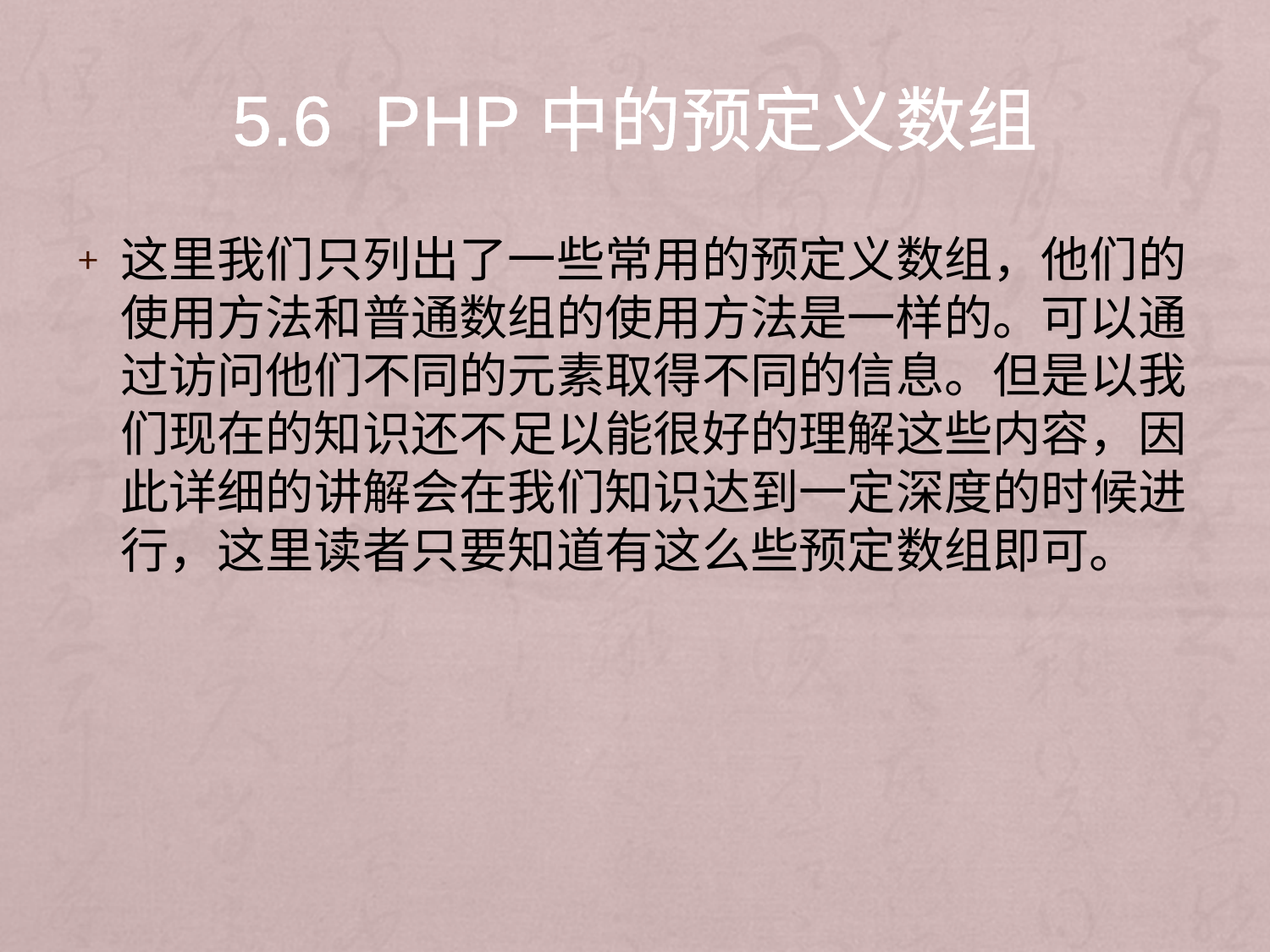

# 5.6  PHP中的预定义数组
这里我们只列出了一些常用的预定义数组，他们的使用方法和普通数组的使用方法是一样的。可以通过访问他们不同的元素取得不同的信息。但是以我们现在的知识还不足以能很好的理解这些内容，因此详细的讲解会在我们知识达到一定深度的时候进行，这里读者只要知道有这么些预定数组即可。